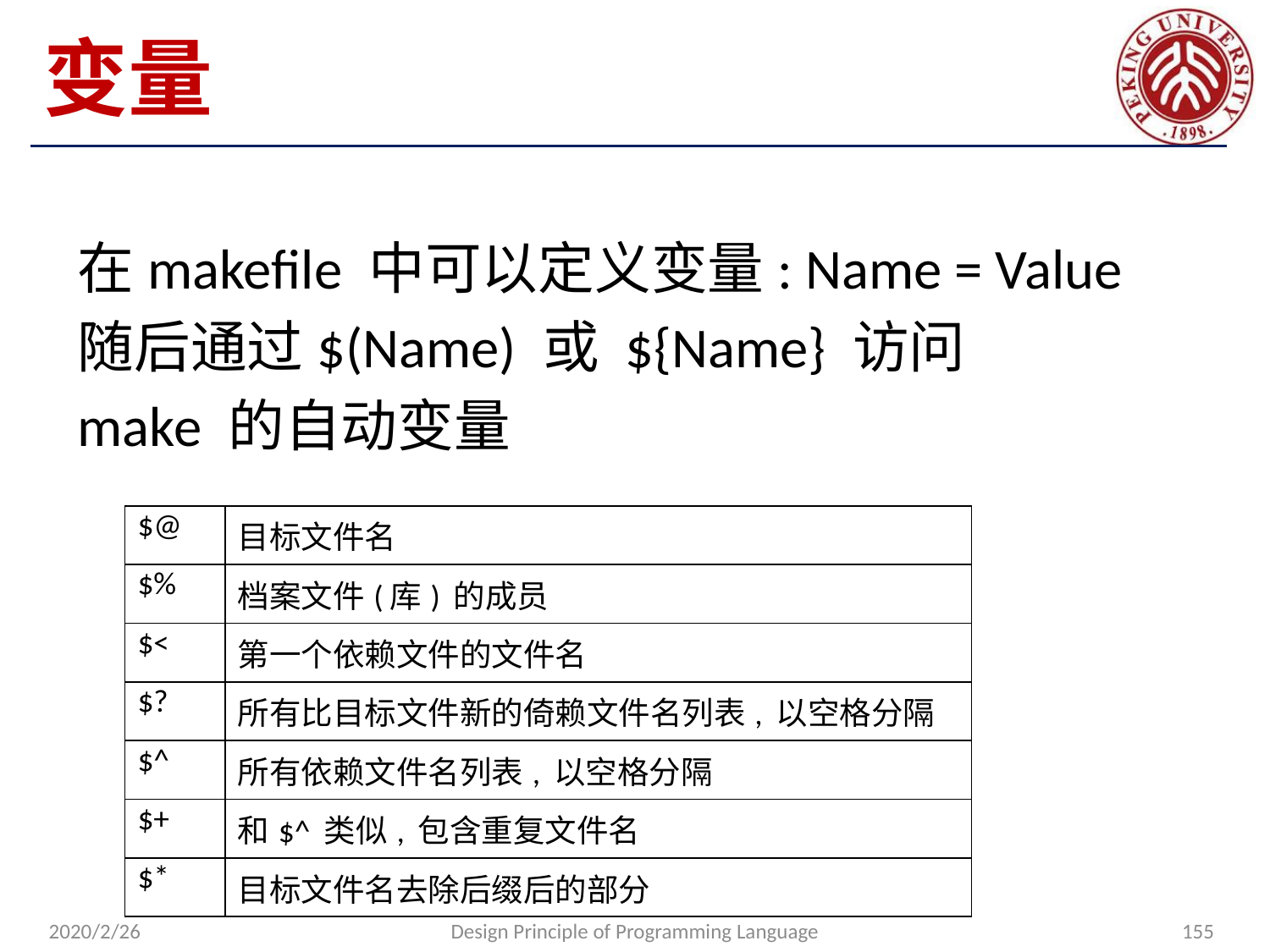

# 变量
在makefile 中可以定义变量: Name = Value
随后通过$(Name) 或 ${Name} 访问
make 的自动变量
| $@ | 目标文件名 |
| --- | --- |
| $% | 档案文件(库) 的成员 |
| $< | 第一个依赖文件的文件名 |
| $? | 所有比目标文件新的倚赖文件名列表, 以空格分隔 |
| $^ | 所有依赖文件名列表, 以空格分隔 |
| $+ | 和$^ 类似, 包含重复文件名 |
| $\* | 目标文件名去除后缀后的部分 |
2020/2/26
Design Principle of Programming Language
155